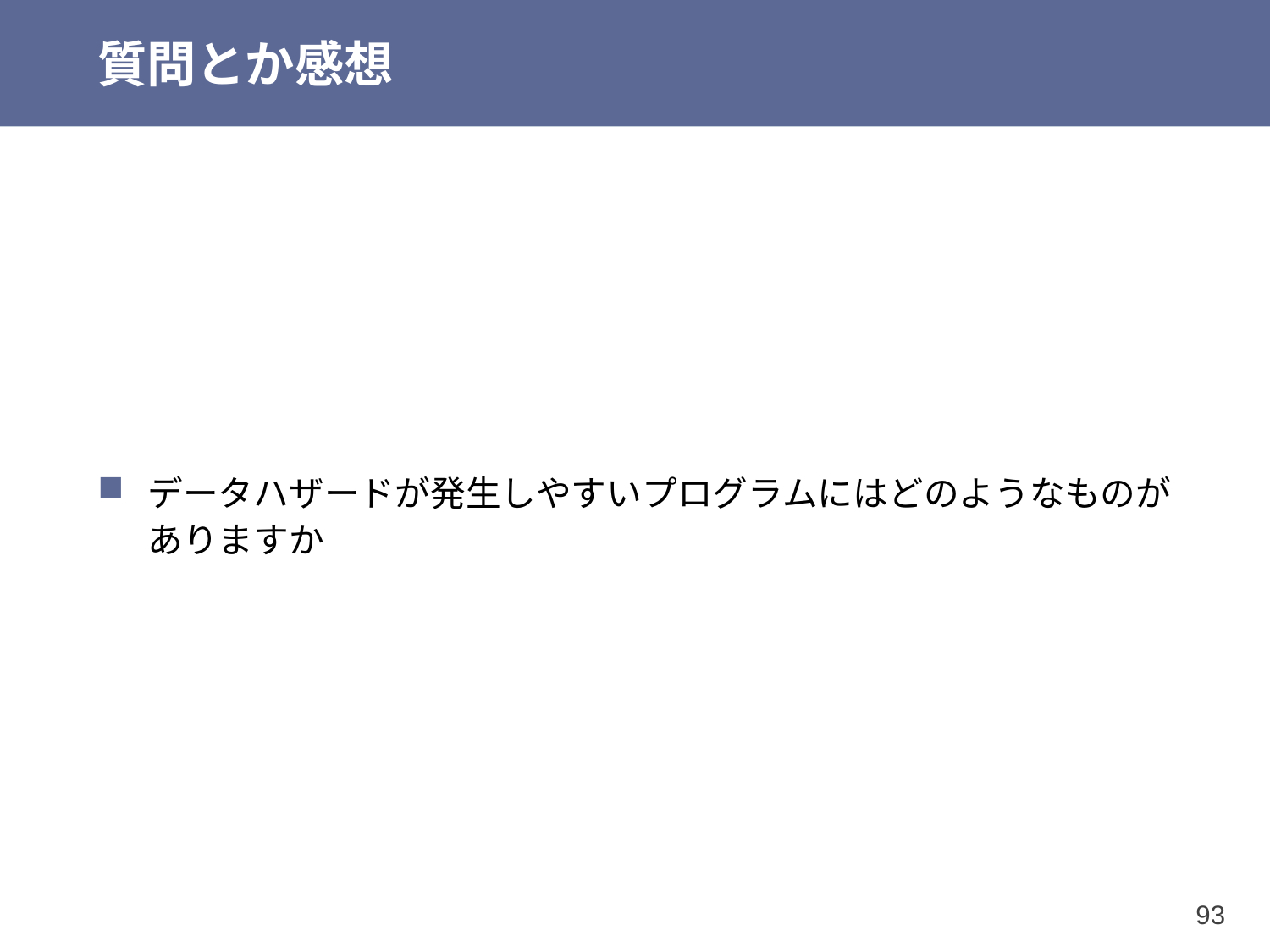

# 質問とか感想
データハザードが発生しやすいプログラムにはどのようなものがありますか